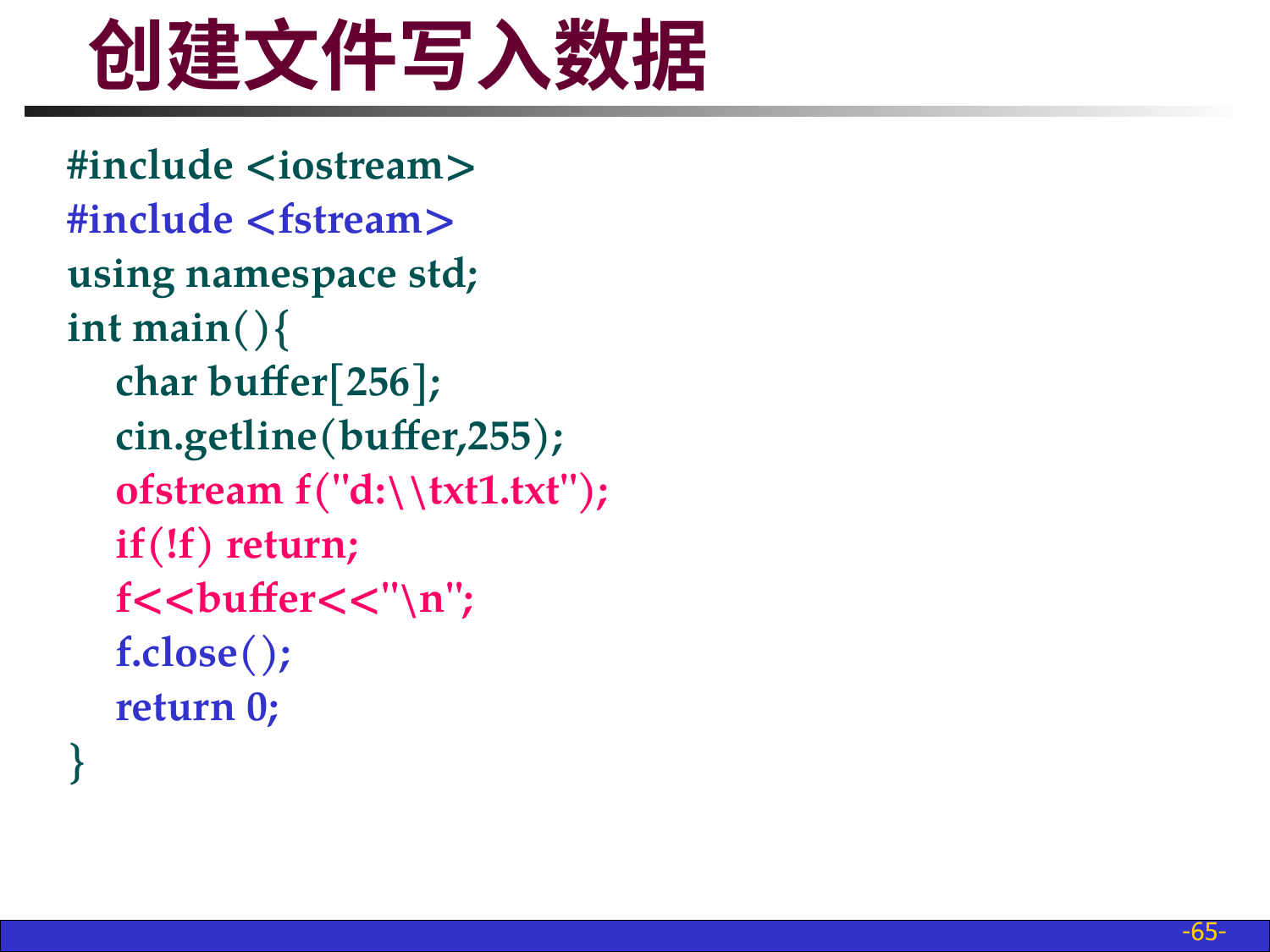

# 创建文件写入数据
#include <iostream>
#include <fstream>
using namespace std;
int main(){
	char buffer[256];
	cin.getline(buffer,255);
	ofstream f("d:\\txt1.txt");
	if(!f) return;
	f<<buffer<<"\n";
	f.close();
	return 0;
}
-65-